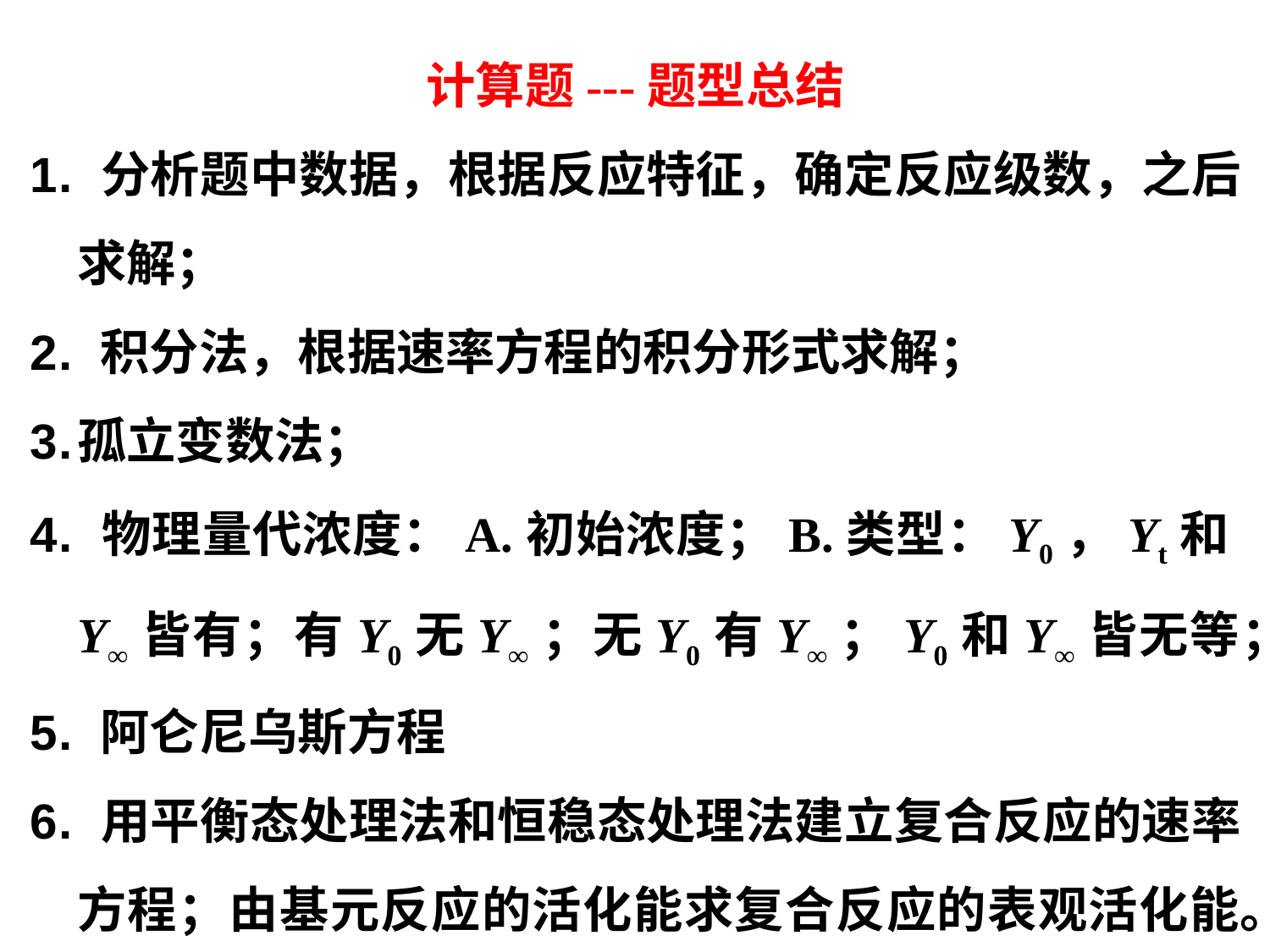

计算题---题型总结
 分析题中数据，根据反应特征，确定反应级数，之后求解；
 积分法，根据速率方程的积分形式求解；
孤立变数法；
 物理量代浓度：A.初始浓度；B.类型：Y0，Yt和Y∞皆有；有Y0无Y∞；无Y0有Y∞；Y0和Y∞皆无等；
 阿仑尼乌斯方程
 用平衡态处理法和恒稳态处理法建立复合反应的速率方程；由基元反应的活化能求复合反应的表观活化能。